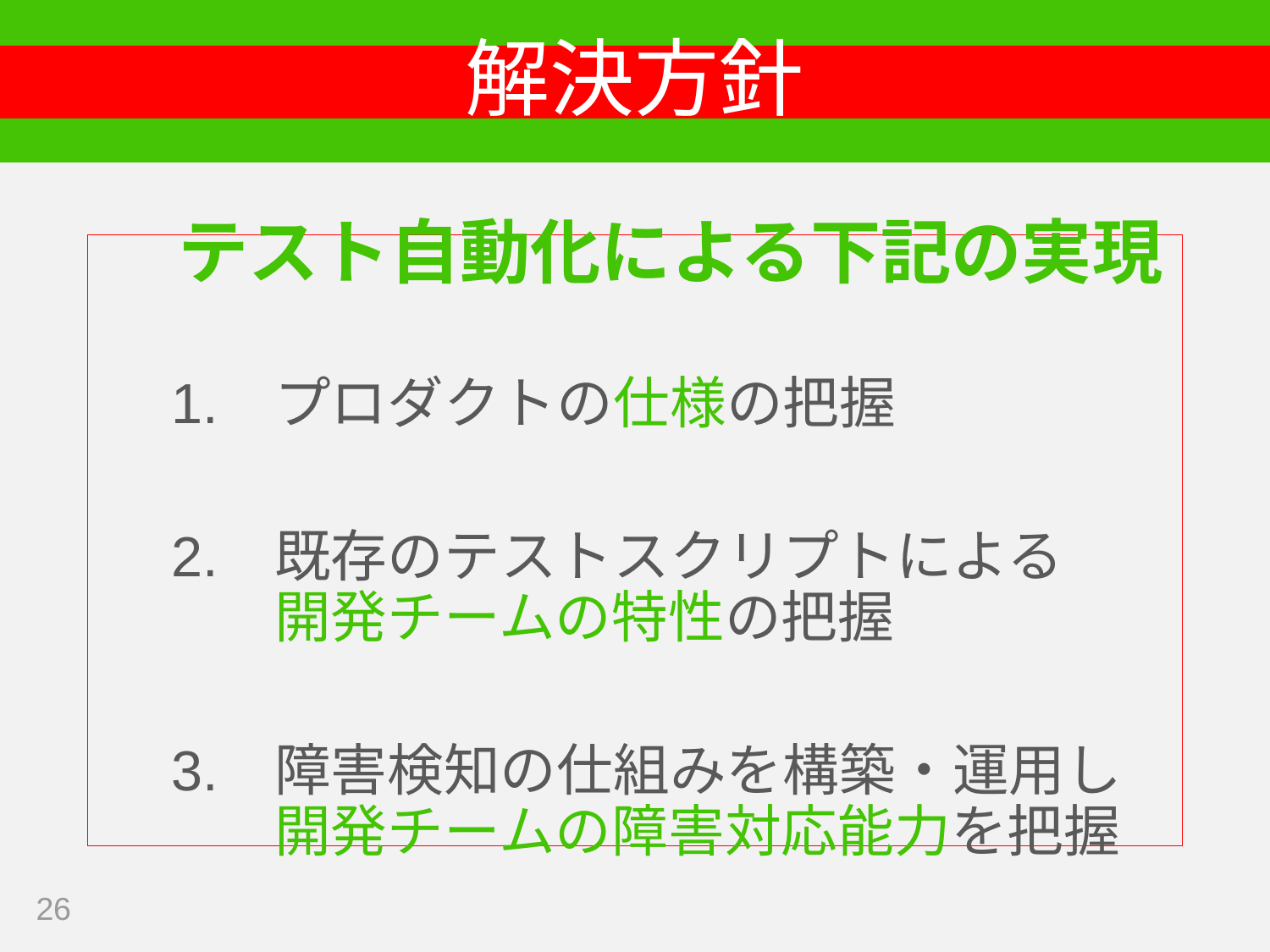

# 解決方針
テスト自動化による下記の実現

プロダクトの仕様の把握

既存のテストスクリプトによる
開発チームの特性の把握

障害検知の仕組みを構築・運用し
開発チームの障害対応能力を把握
26